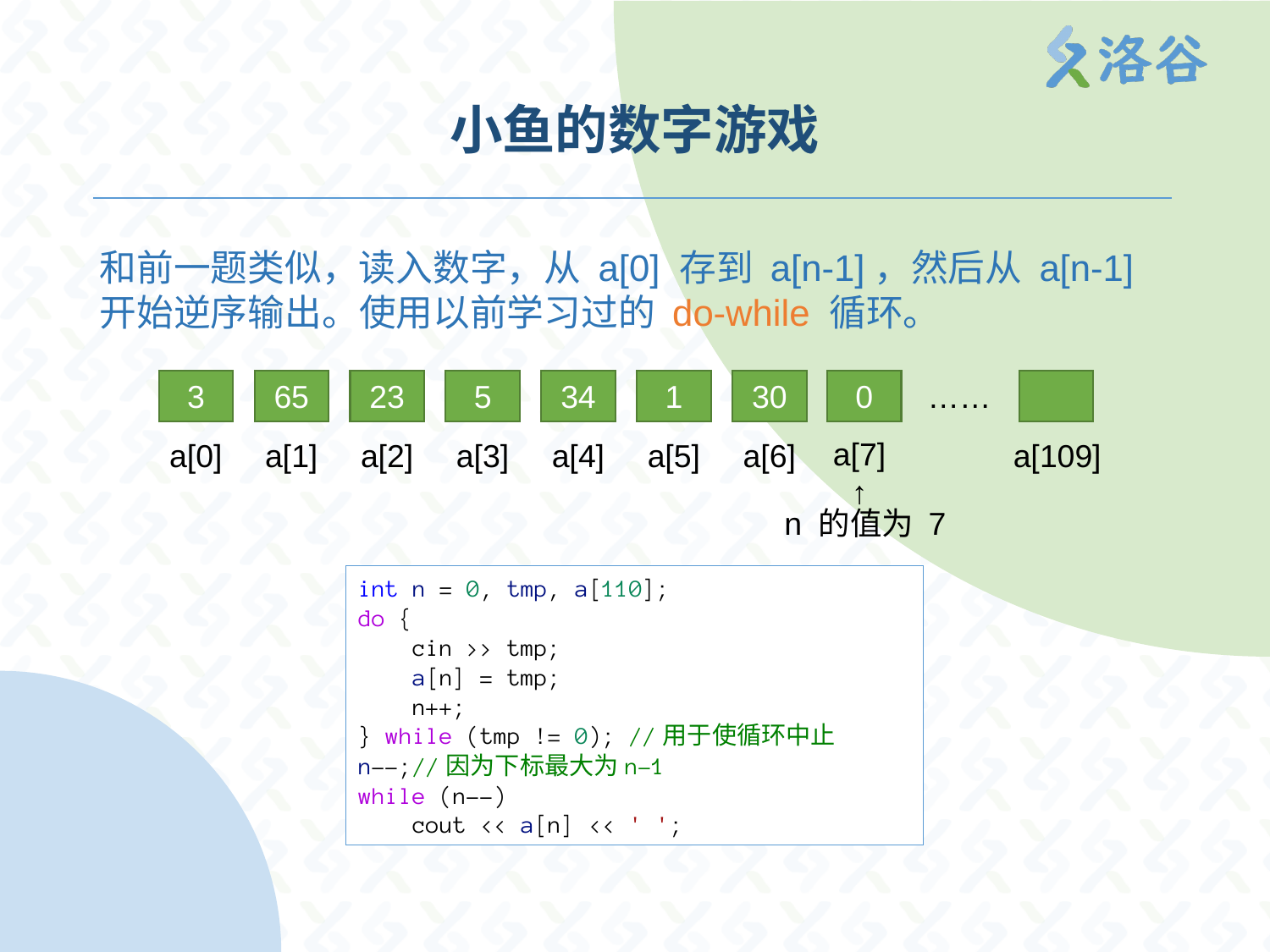

# 小鱼的数字游戏
和前一题类似，读入数字，从 a[0] 存到 a[n-1]，然后从 a[n-1]开始逆序输出。使用以前学习过的 do-while 循环。
3
65
23
5
34
1
30
0
……

a[7]
↑
a[0]
a[1]
a[2]
a[3]
a[4]
a[5]
a[6]
a[109]
n 的值为 7
int n = 0, tmp, a[110];
do {
    cin >> tmp;
    a[n] = tmp;
    n++;
} while (tmp != 0); //用于使循环中止
n--;//因为下标最大为n-1
while (n--)
    cout << a[n] << ' ';